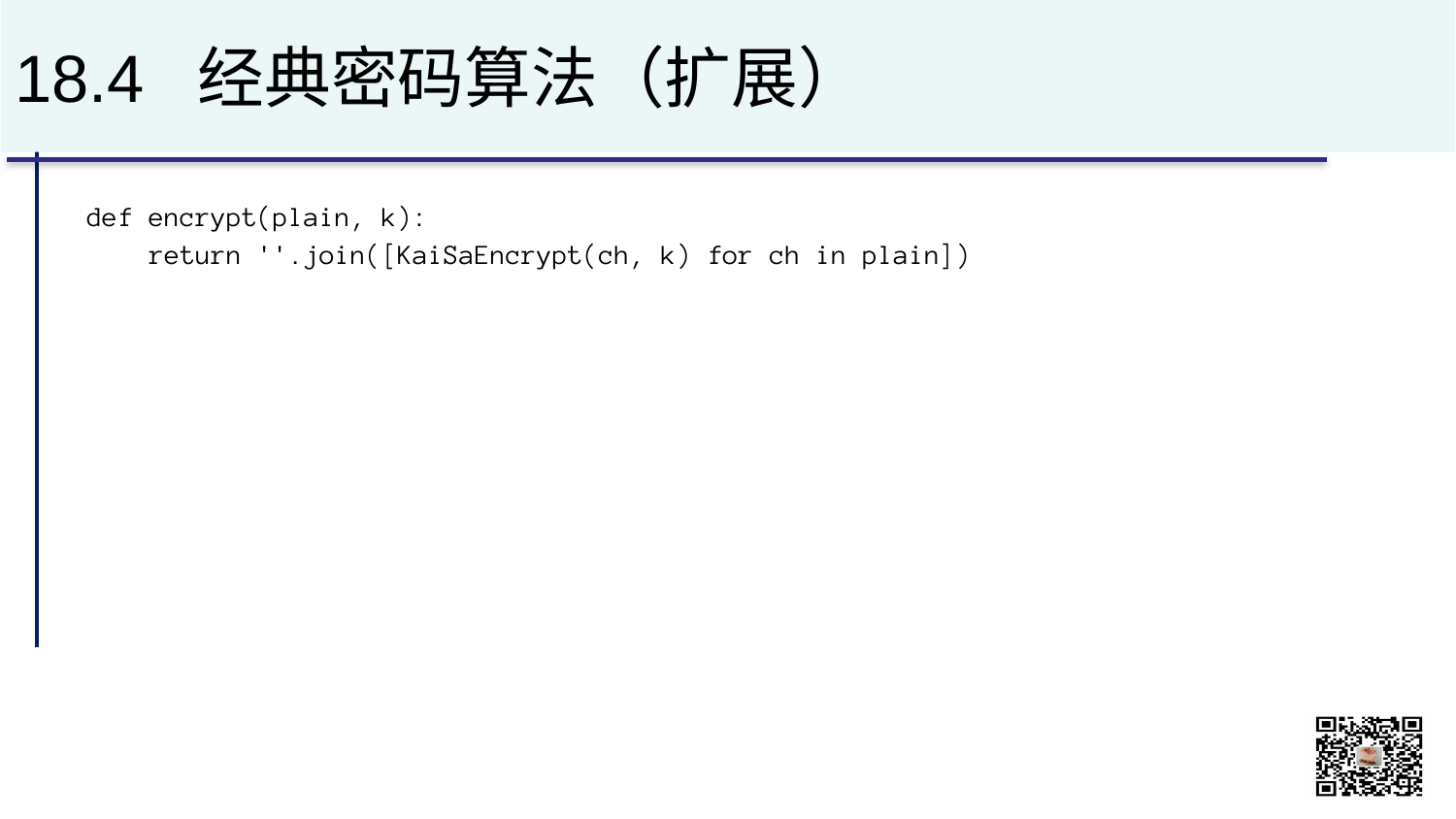

# 18.4  经典密码算法（扩展）
def encrypt(plain, k):
    return ''.join([KaiSaEncrypt(ch, k) for ch in plain])